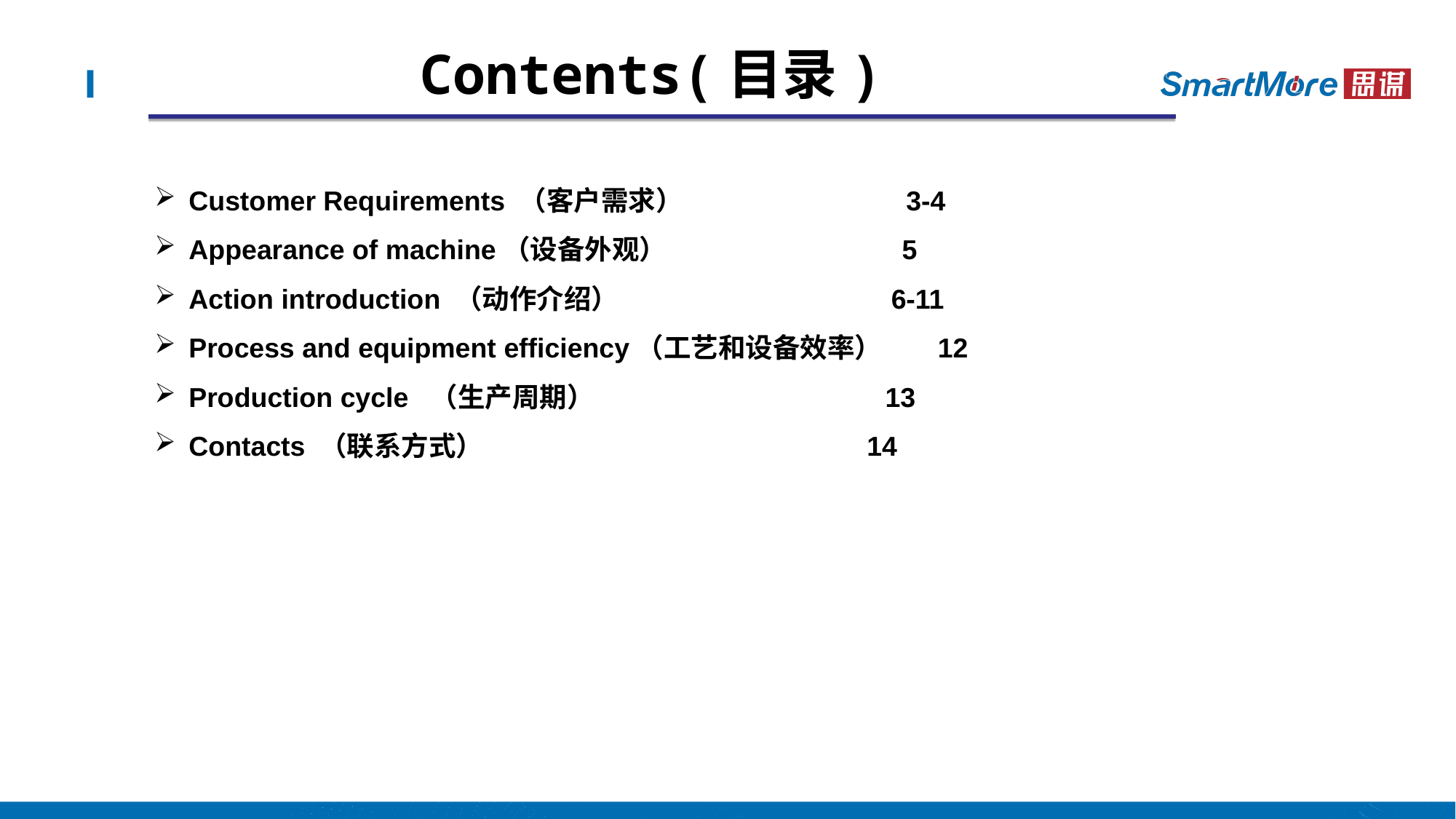

Contents(目录)
Customer Requirements （客户需求）                                   3-4
Appearance of machine（设备外观）                                     5
Action introduction （动作介绍）                                           6-11
Process and equipment efficiency（工艺和设备效率）        12
Production cycle  （生产周期）                                              13
Contacts （联系方式）                                                             14